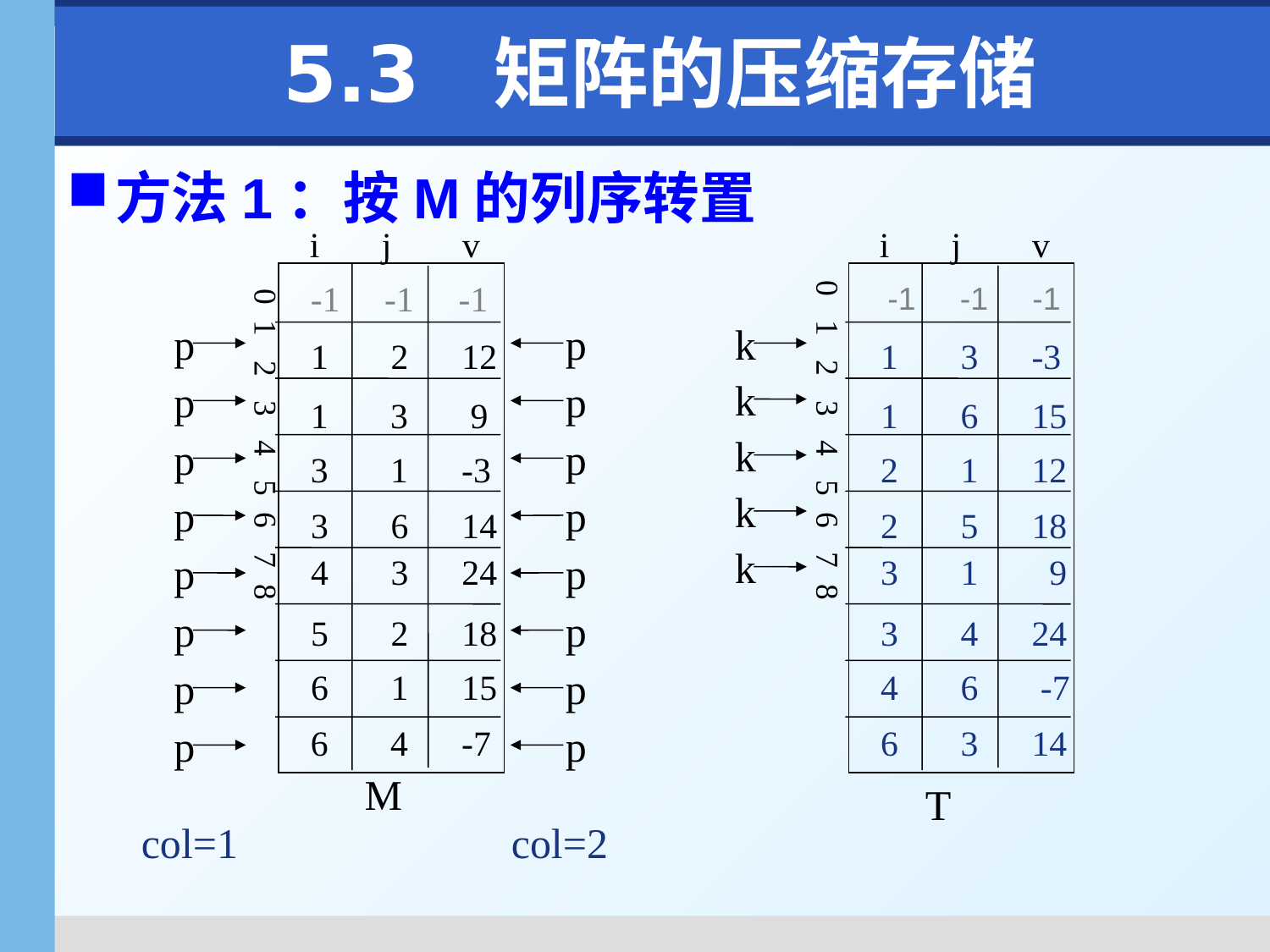

# 5.3  矩阵的压缩存储
方法1：按M的列序转置

i       j        v

-1     -1     -1
1       2      12
1       3       9
3       1      -3
3       6      14
4       3      24
5       2      18
6       1      15
6       4      -7
0  1   2   3   4   5  6   7  8
M
i       j        v

0   1   2   3   4   5  6   7  8
T
-1     -1     -1
p

p

k

1       3      -3
k

p

p

1       6      15
k

p

p

2       1      12
k

p

p

2       5      18
k

p

p

3       1        9
p

p

3       4      24
p

p

4       6       -7
p

p

6       3      14
col=1
col=2